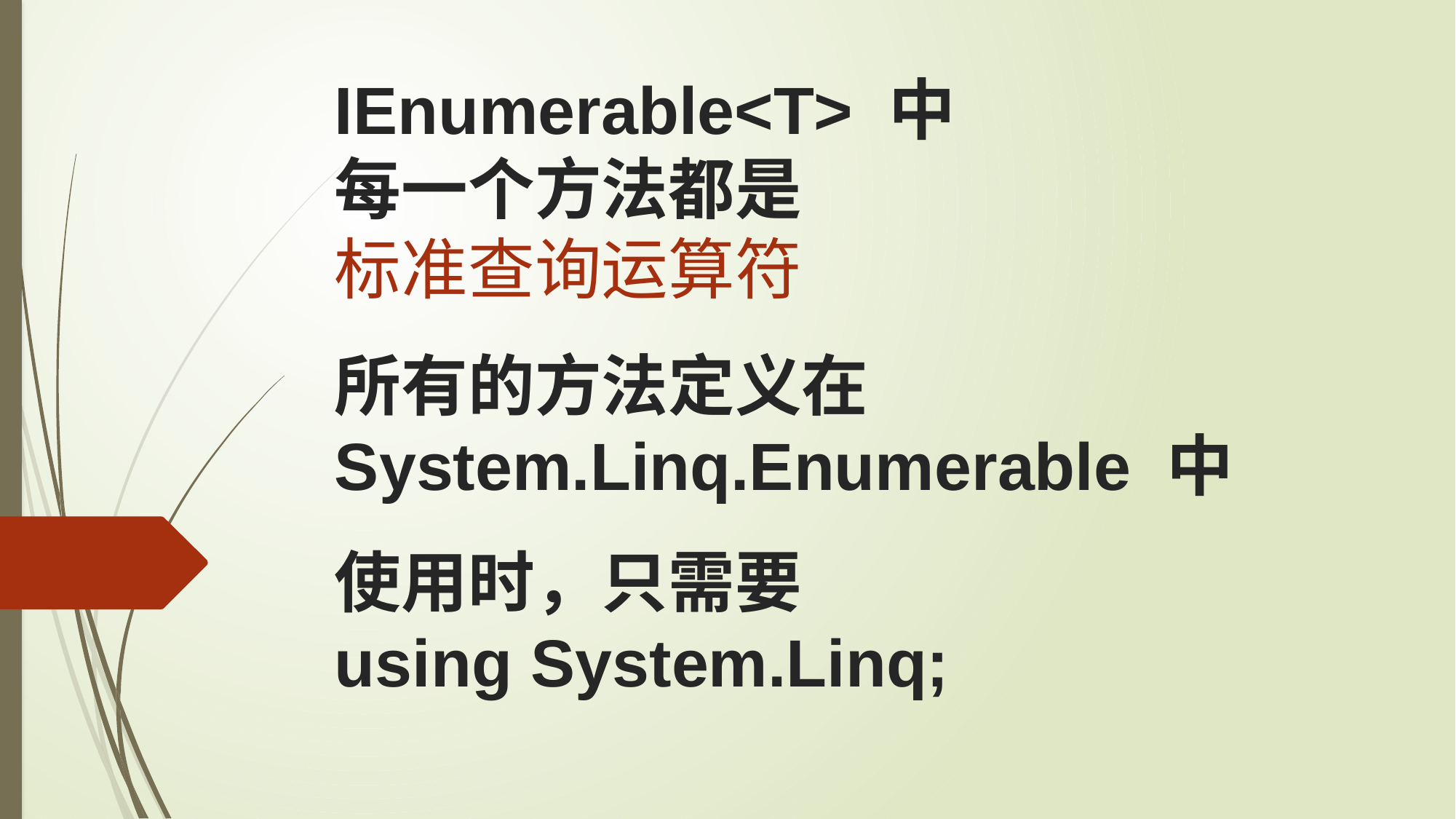

IEnumerable<T> 中
每一个方法都是
标准查询运算符

所有的方法定义在
System.Linq.Enumerable 中

使用时，只需要
using System.Linq;